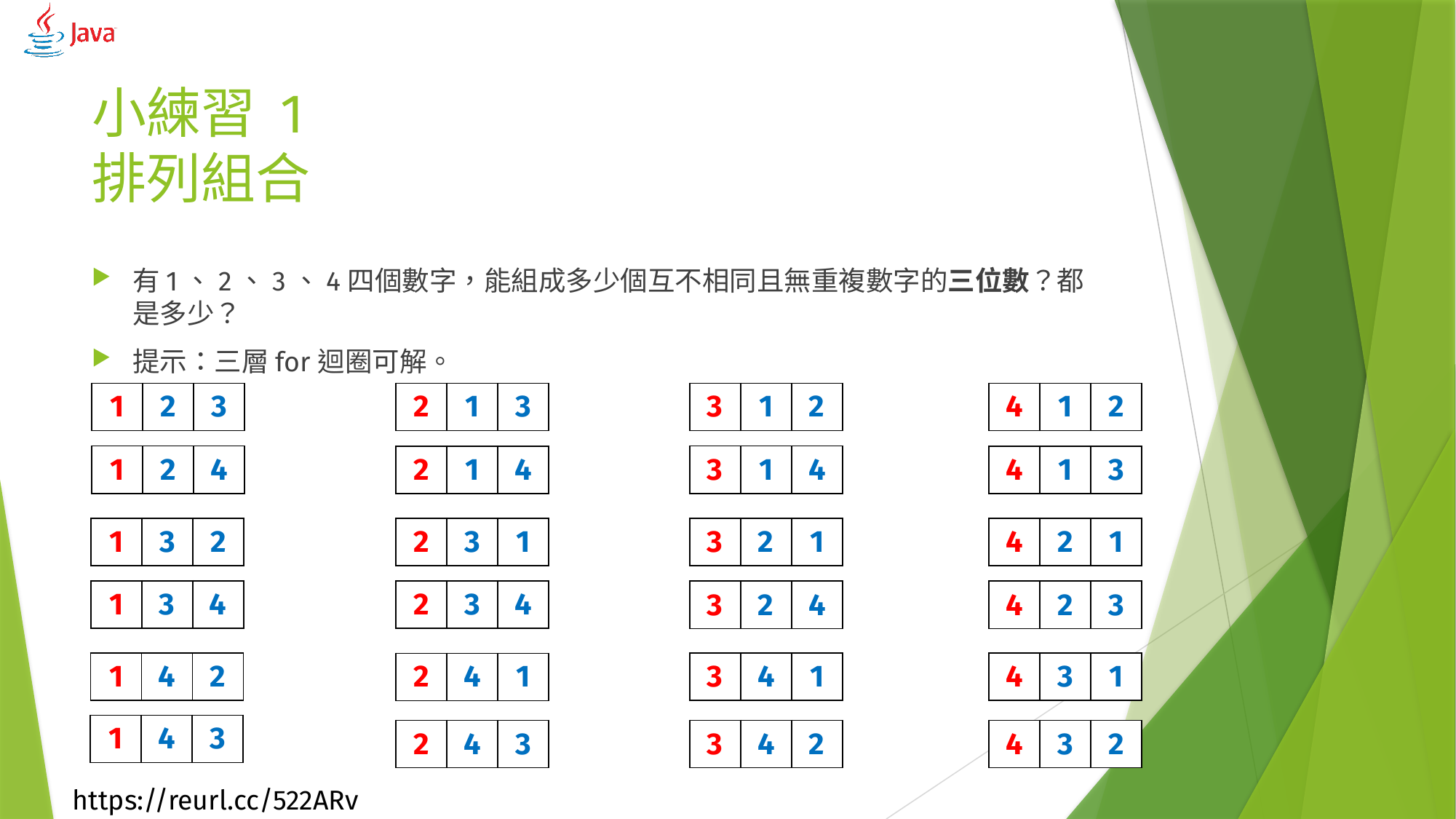

# 小練習 1 排列組合
有1、2、3、4四個數字，能組成多少個互不相同且無重複數字的三位數？都是多少？
提示：三層for迴圈可解。

| 1 | 2 | 3 |
| --- | --- | --- |
| 2 | 1 | 3 |
| --- | --- | --- |
| 3 | 1 | 2 |
| --- | --- | --- |
| 4 | 1 | 2 |
| --- | --- | --- |
| 1 | 2 | 4 |
| --- | --- | --- |
| 3 | 1 | 4 |
| --- | --- | --- |
| 2 | 1 | 4 |
| --- | --- | --- |
| 4 | 1 | 3 |
| --- | --- | --- |
| 1 | 3 | 2 |
| --- | --- | --- |
| 2 | 3 | 1 |
| --- | --- | --- |
| 3 | 2 | 1 |
| --- | --- | --- |
| 4 | 2 | 1 |
| --- | --- | --- |
| 1 | 3 | 4 |
| --- | --- | --- |
| 2 | 3 | 4 |
| --- | --- | --- |
| 3 | 2 | 4 |
| --- | --- | --- |
| 4 | 2 | 3 |
| --- | --- | --- |
| 1 | 4 | 2 |
| --- | --- | --- |
| 3 | 4 | 1 |
| --- | --- | --- |
| 4 | 3 | 1 |
| --- | --- | --- |
| 2 | 4 | 1 |
| --- | --- | --- |
| 1 | 4 | 3 |
| --- | --- | --- |
| 2 | 4 | 3 |
| --- | --- | --- |
| 3 | 4 | 2 |
| --- | --- | --- |
| 4 | 3 | 2 |
| --- | --- | --- |